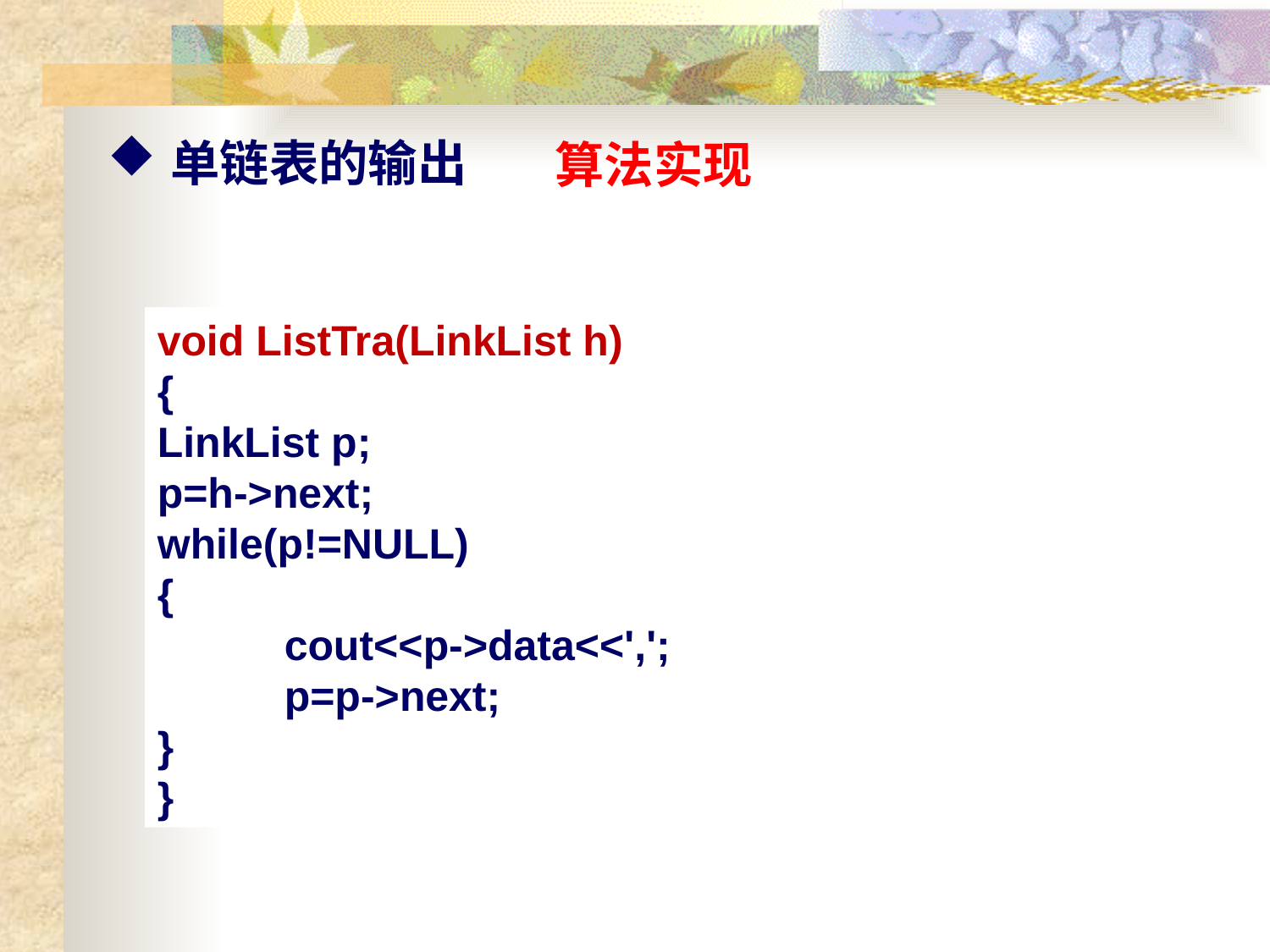

单链表的输出
算法实现
void ListTra(LinkList h)
{
LinkList p;
p=h->next;
while(p!=NULL)
{
	cout<<p->data<<',';
	p=p->next;
}
}
15